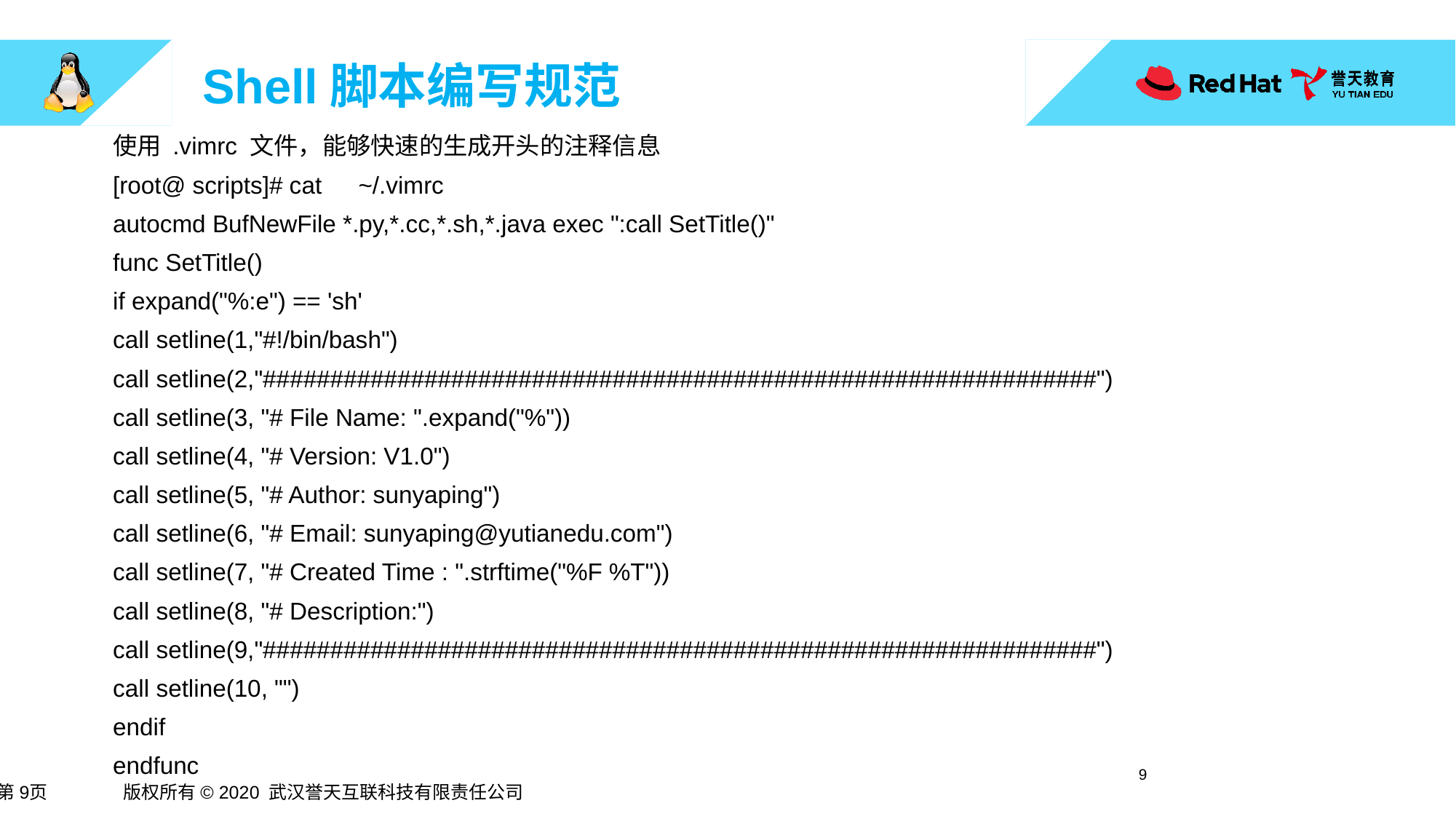

# Shell脚本编写规范
使用 .vimrc 文件，能够快速的生成开头的注释信息
[root@ scripts]# cat ~/.vimrc
autocmd BufNewFile *.py,*.cc,*.sh,*.java exec ":call SetTitle()"
func SetTitle()
if expand("%:e") == 'sh'
call setline(1,"#!/bin/bash")
call setline(2,"##############################################################")
call setline(3, "# File Name: ".expand("%"))
call setline(4, "# Version: V1.0")
call setline(5, "# Author: sunyaping")
call setline(6, "# Email: sunyaping@yutianedu.com")
call setline(7, "# Created Time : ".strftime("%F %T"))
call setline(8, "# Description:")
call setline(9,"##############################################################")
call setline(10, "")
endif
endfunc
9